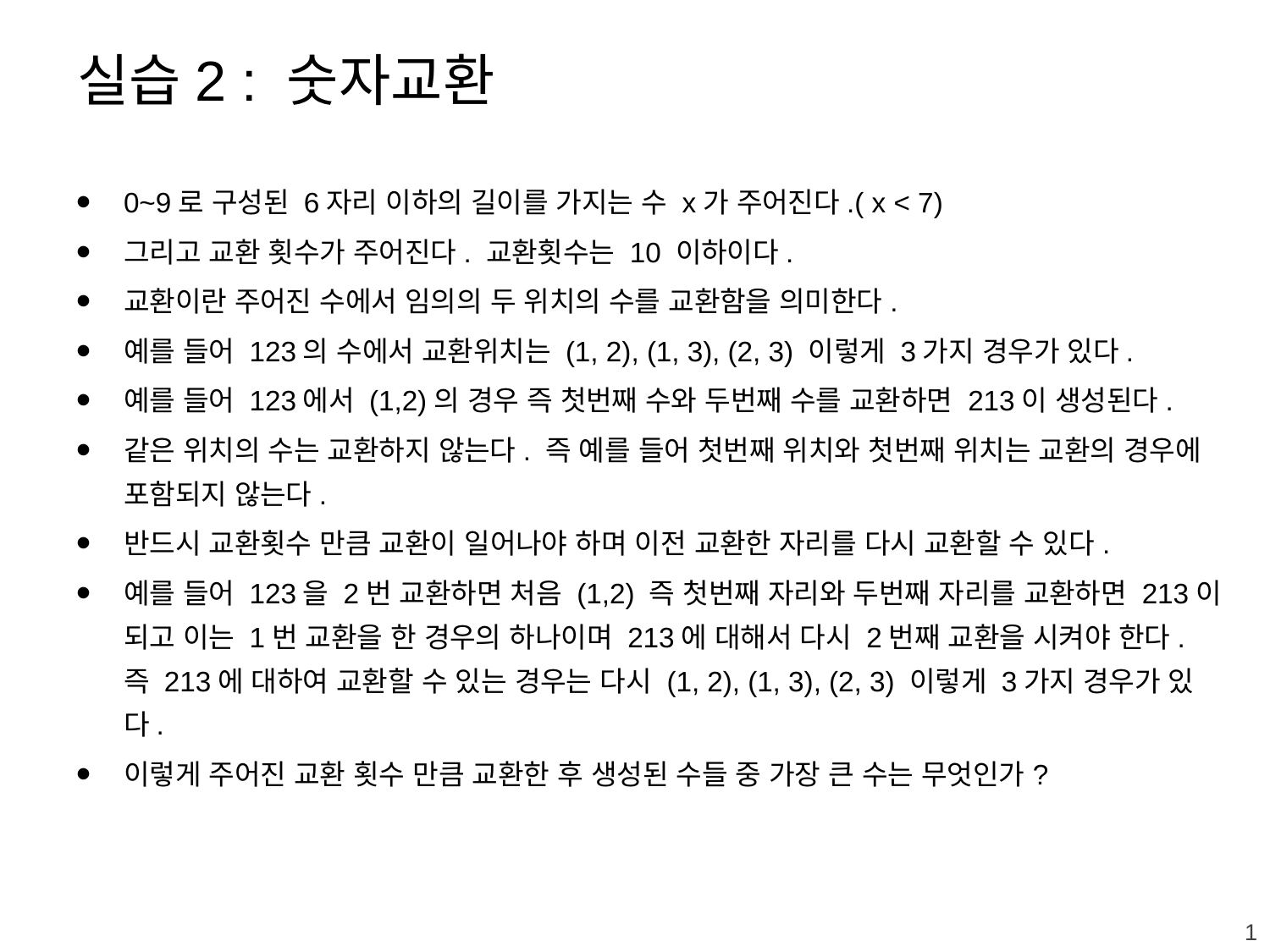

# 실습2 : 숫자교환
0~9로 구성된 6자리 이하의 길이를 가지는 수 x가 주어진다.( x < 7)
그리고 교환 횟수가 주어진다. 교환횟수는 10 이하이다.
교환이란 주어진 수에서 임의의 두 위치의 수를 교환함을 의미한다.
예를 들어 123의 수에서 교환위치는 (1, 2), (1, 3), (2, 3) 이렇게 3가지 경우가 있다.
예를 들어 123에서 (1,2)의 경우 즉 첫번째 수와 두번째 수를 교환하면 213이 생성된다.
같은 위치의 수는 교환하지 않는다. 즉 예를 들어 첫번째 위치와 첫번째 위치는 교환의 경우에 포함되지 않는다.
반드시 교환횟수 만큼 교환이 일어나야 하며 이전 교환한 자리를 다시 교환할 수 있다.
예를 들어 123을 2번 교환하면 처음 (1,2) 즉 첫번째 자리와 두번째 자리를 교환하면 213이 되고 이는 1번 교환을 한 경우의 하나이며 213에 대해서 다시 2번째 교환을 시켜야 한다. 즉 213에 대하여 교환할 수 있는 경우는 다시 (1, 2), (1, 3), (2, 3) 이렇게 3가지 경우가 있다.
이렇게 주어진 교환 횟수 만큼 교환한 후 생성된 수들 중 가장 큰 수는 무엇인가?
1